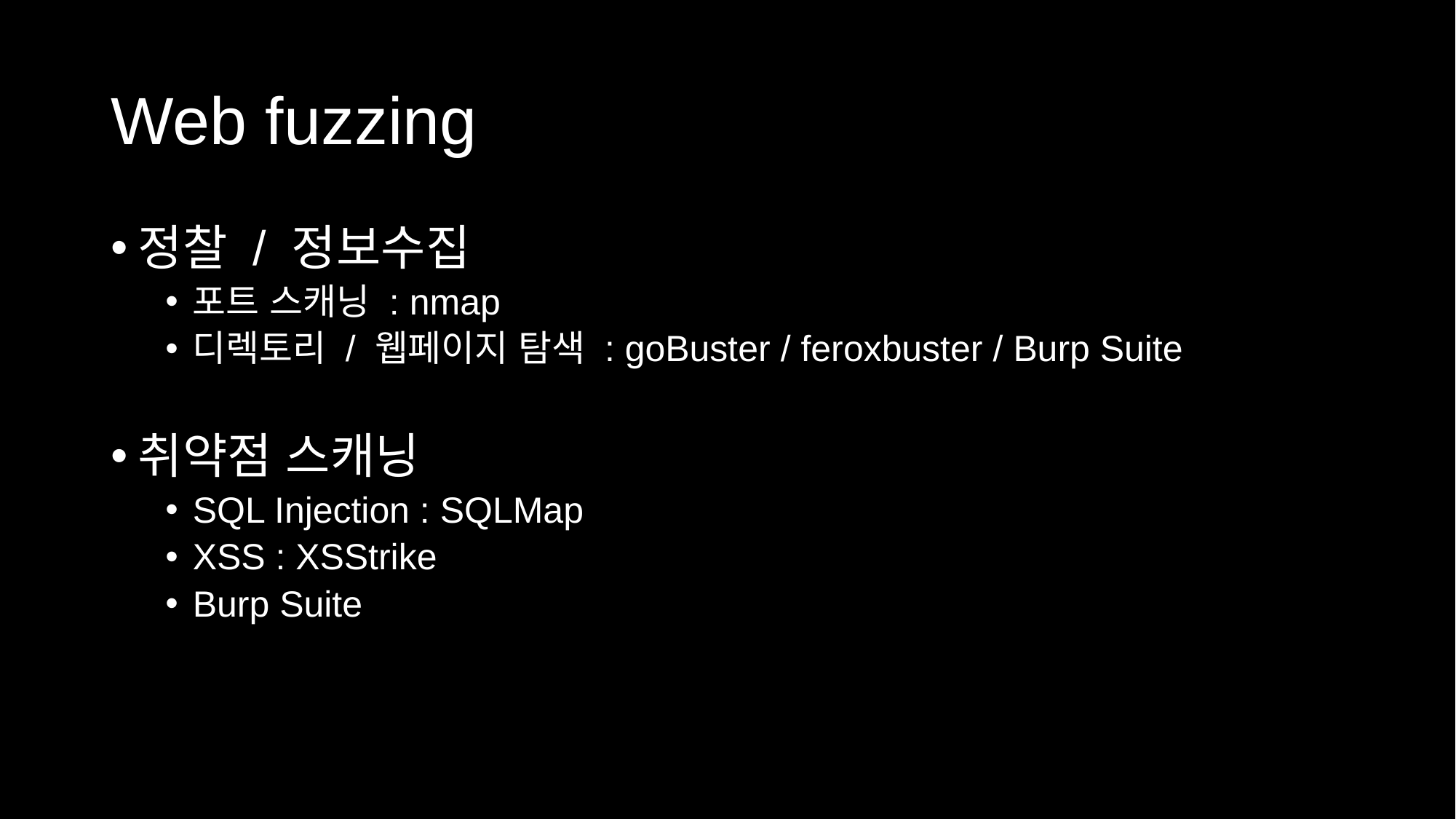

# Web fuzzing
정찰 / 정보수집
포트 스캐닝 : nmap
디렉토리 / 웹페이지 탐색 : goBuster / feroxbuster / Burp Suite

취약점 스캐닝
SQL Injection : SQLMap
XSS : XSStrike
Burp Suite